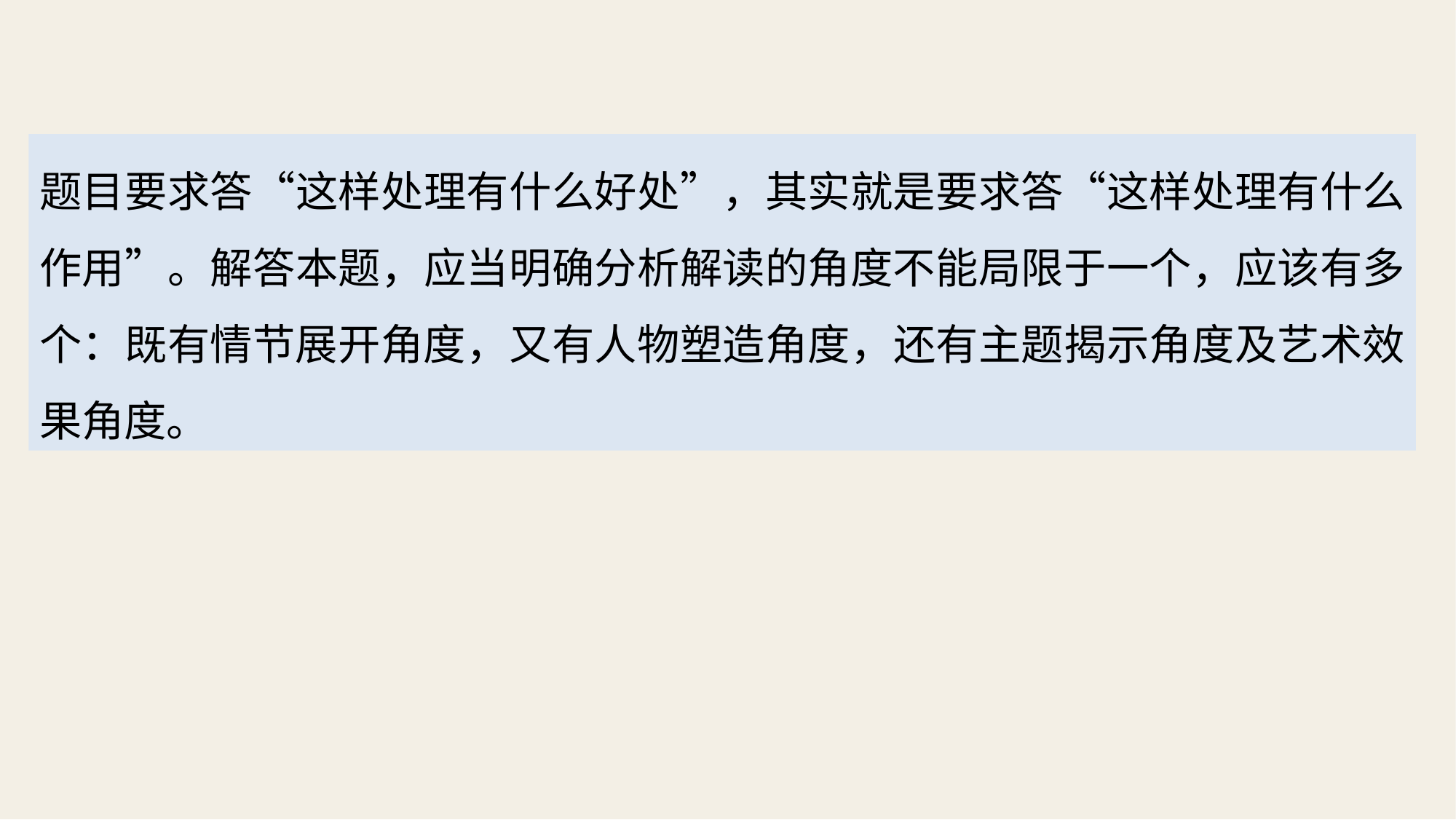

题目要求答“这样处理有什么好处”，其实就是要求答“这样处理有什么作用”。解答本题，应当明确分析解读的角度不能局限于一个，应该有多个：既有情节展开角度，又有人物塑造角度，还有主题揭示角度及艺术效果角度。